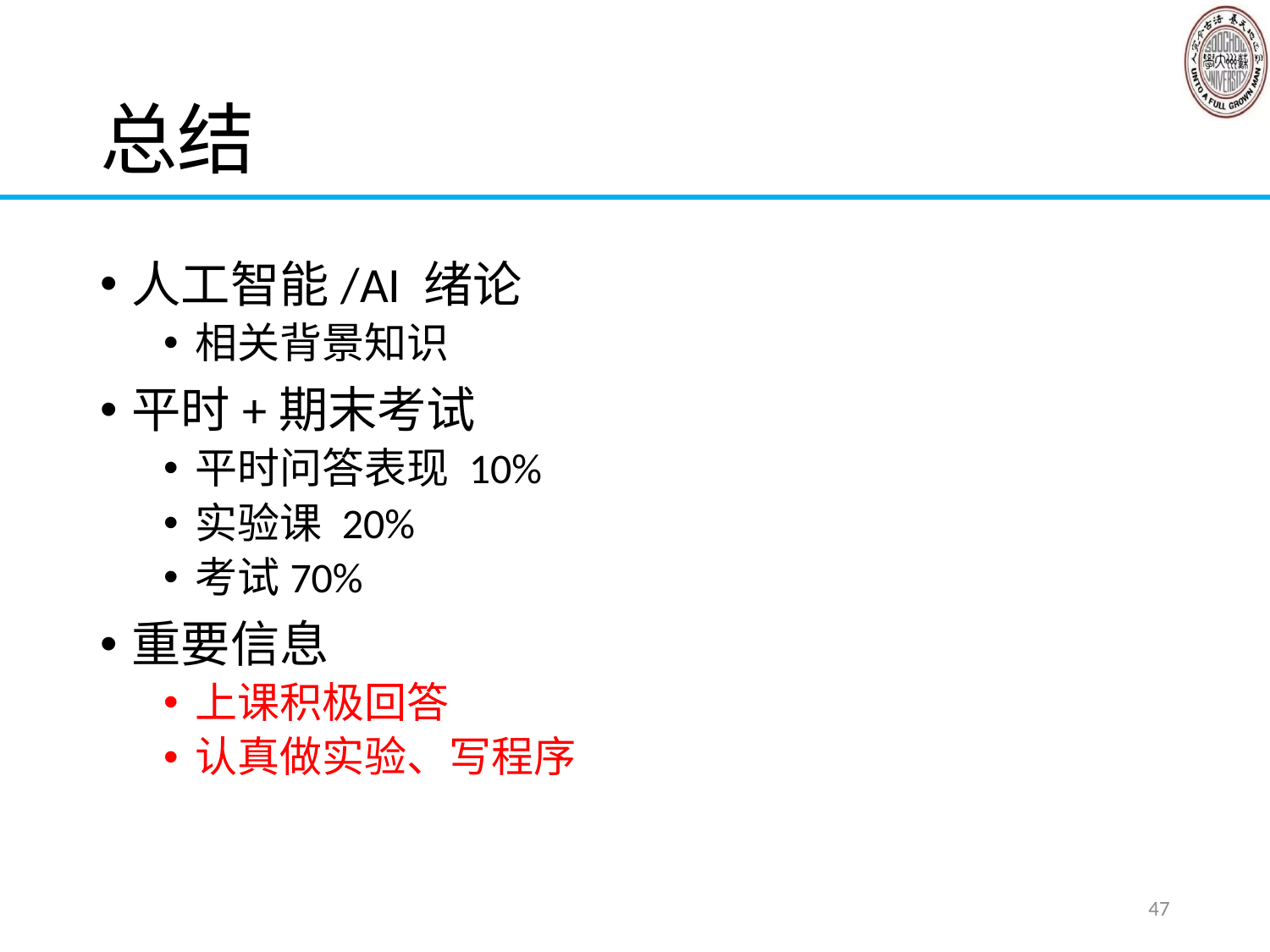

# 总结
人工智能/AI 绪论
相关背景知识
平时+期末考试
平时问答表现 10%
实验课 20%
考试70%
重要信息
上课积极回答
认真做实验、写程序
47